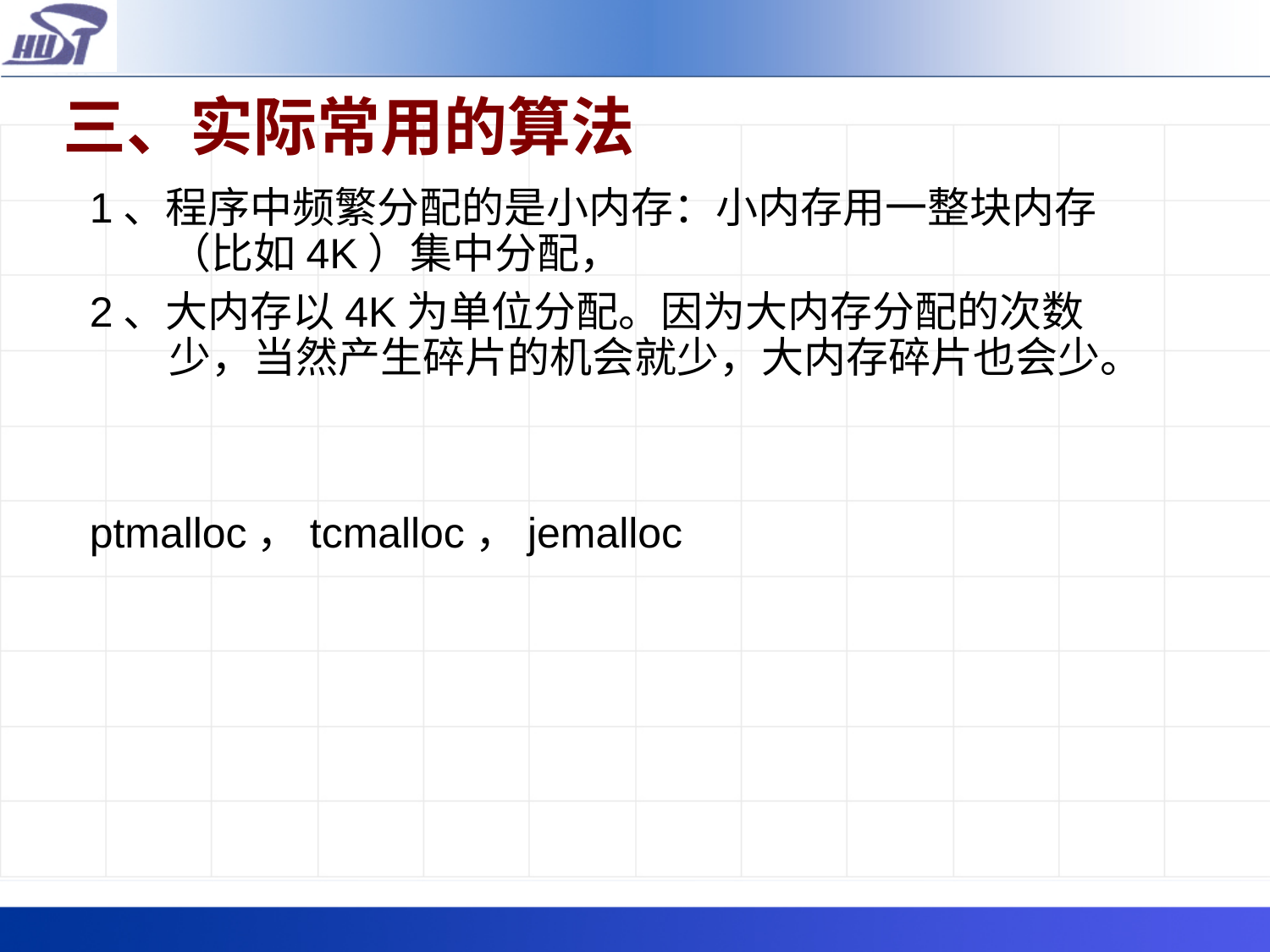

# 三、实际常用的算法
1、程序中频繁分配的是小内存：小内存用一整块内存（比如4K）集中分配，
2、大内存以4K为单位分配。因为大内存分配的次数少，当然产生碎片的机会就少，大内存碎片也会少。

ptmalloc，tcmalloc，jemalloc